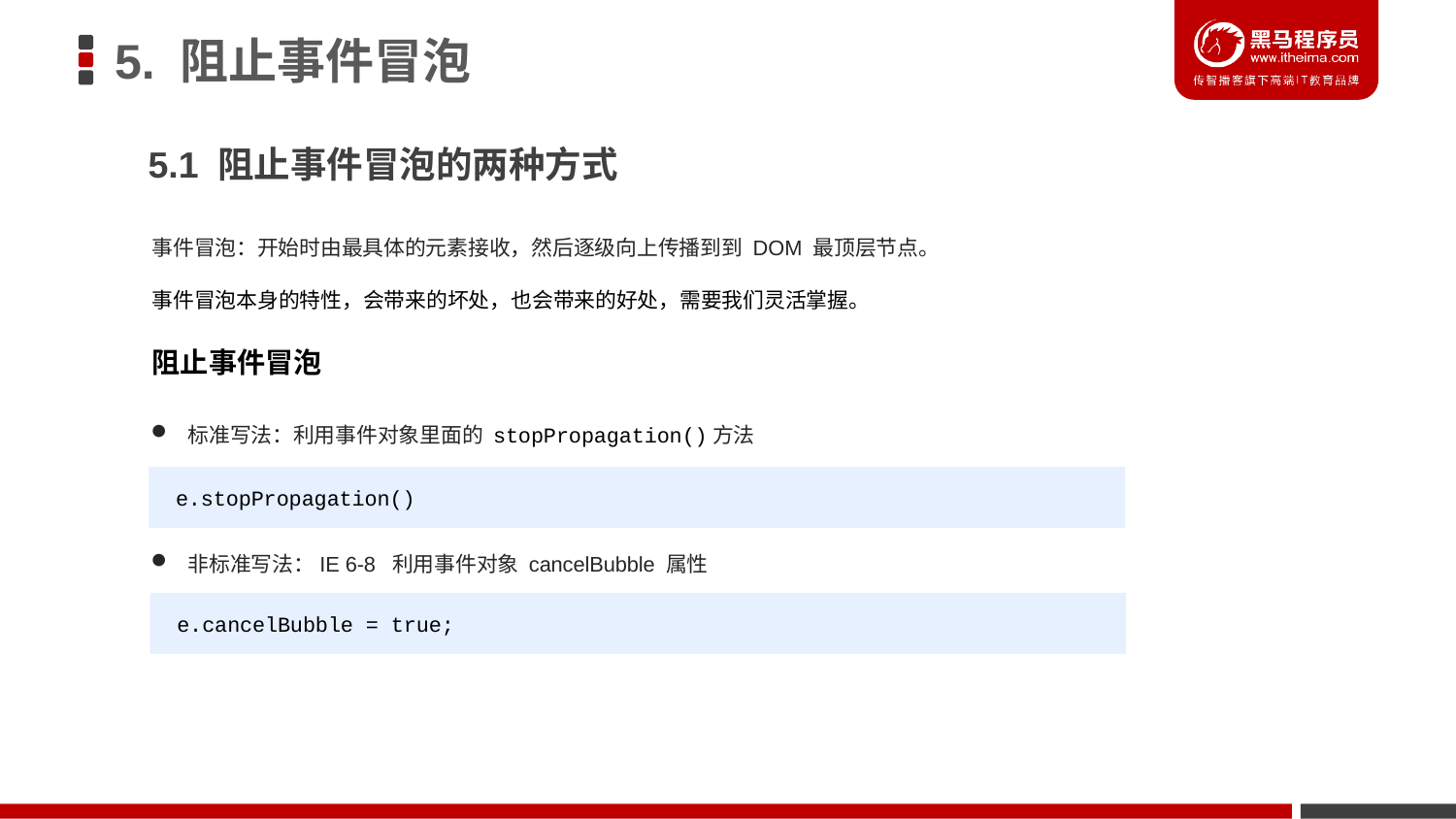

# 5. 阻止事件冒泡
5.1 阻止事件冒泡的两种方式
事件冒泡：开始时由最具体的元素接收，然后逐级向上传播到到 DOM 最顶层节点。
事件冒泡本身的特性，会带来的坏处，也会带来的好处，需要我们灵活掌握。
阻止事件冒泡
 标准写法：利用事件对象里面的 stopPropagation()方法
 e.stopPropagation()
 非标准写法：IE 6-8  利用事件对象 cancelBubble 属性
 e.cancelBubble = true;